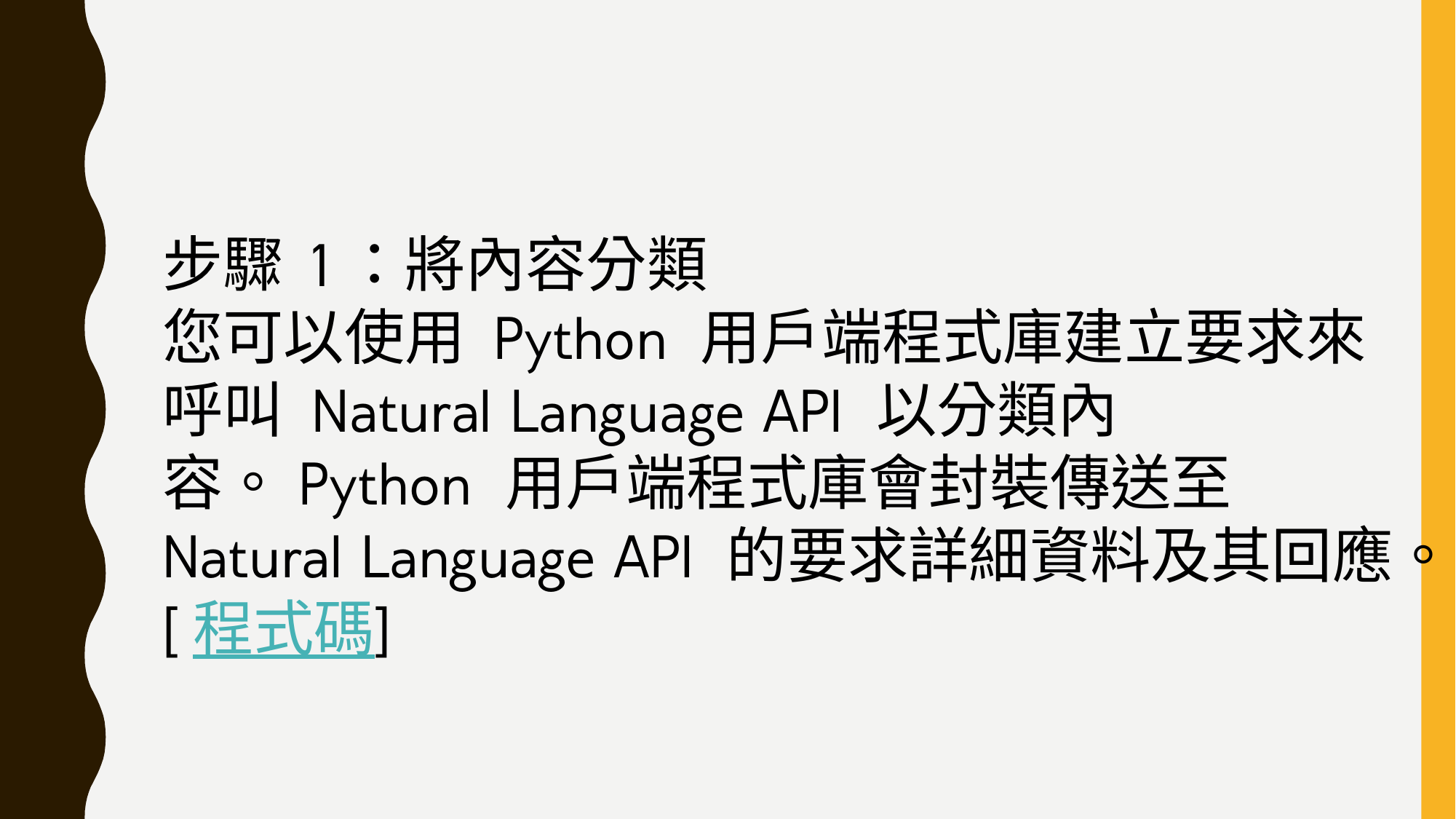

步驟 1：將內容分類
您可以使用 Python 用戶端程式庫建立要求來呼叫 Natural Language API 以分類內容。Python 用戶端程式庫會封裝傳送至 Natural Language API 的要求詳細資料及其回應。
[程式碼]